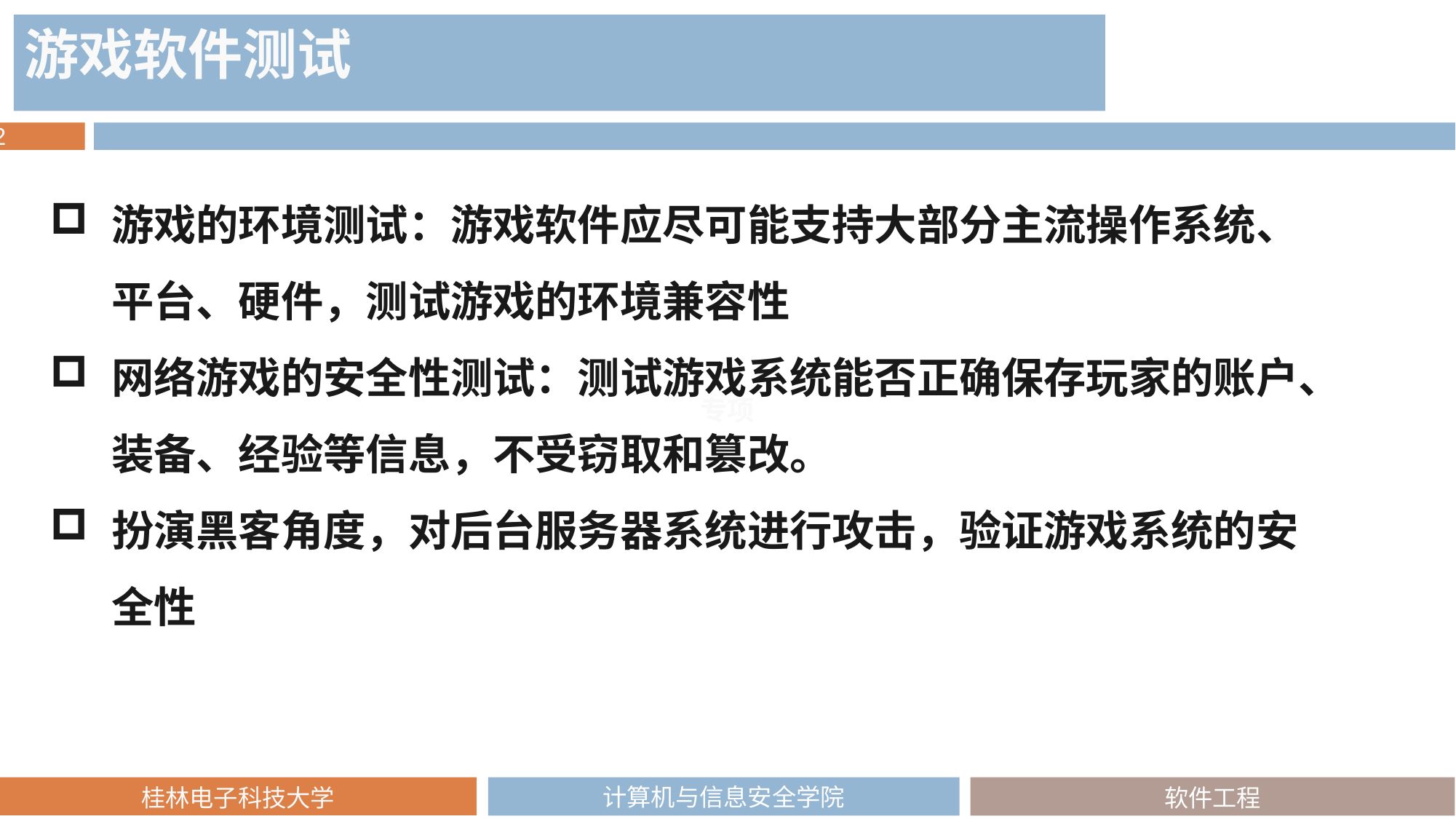

游戏软件测试

游戏的环境测试：游戏软件应尽可能支持大部分主流操作系统、平台、硬件，测试游戏的环境兼容性
网络游戏的安全性测试：测试游戏系统能否正确保存玩家的账户、装备、经验等信息，不受窃取和篡改。
扮演黑客角度，对后台服务器系统进行攻击，验证游戏系统的安全性
专项